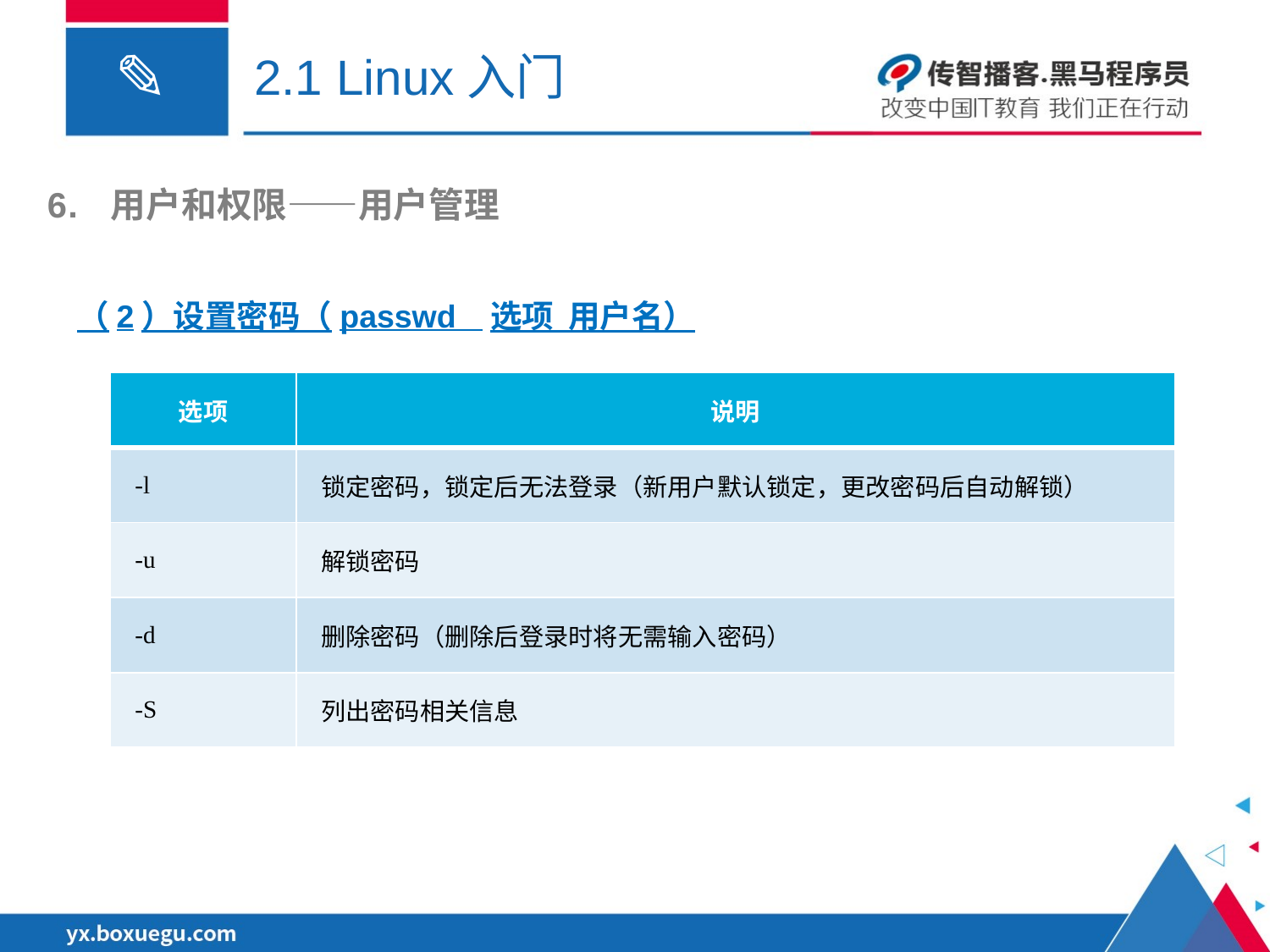

# 2.1 Linux入门
用户和权限——用户管理
（2）设置密码（passwd   选项  用户名）
| 选项 | 说明 |
| --- | --- |
| -l | 锁定密码，锁定后无法登录（新用户默认锁定，更改密码后自动解锁） |
| -u | 解锁密码 |
| -d | 删除密码（删除后登录时将无需输入密码） |
| -S | 列出密码相关信息 |